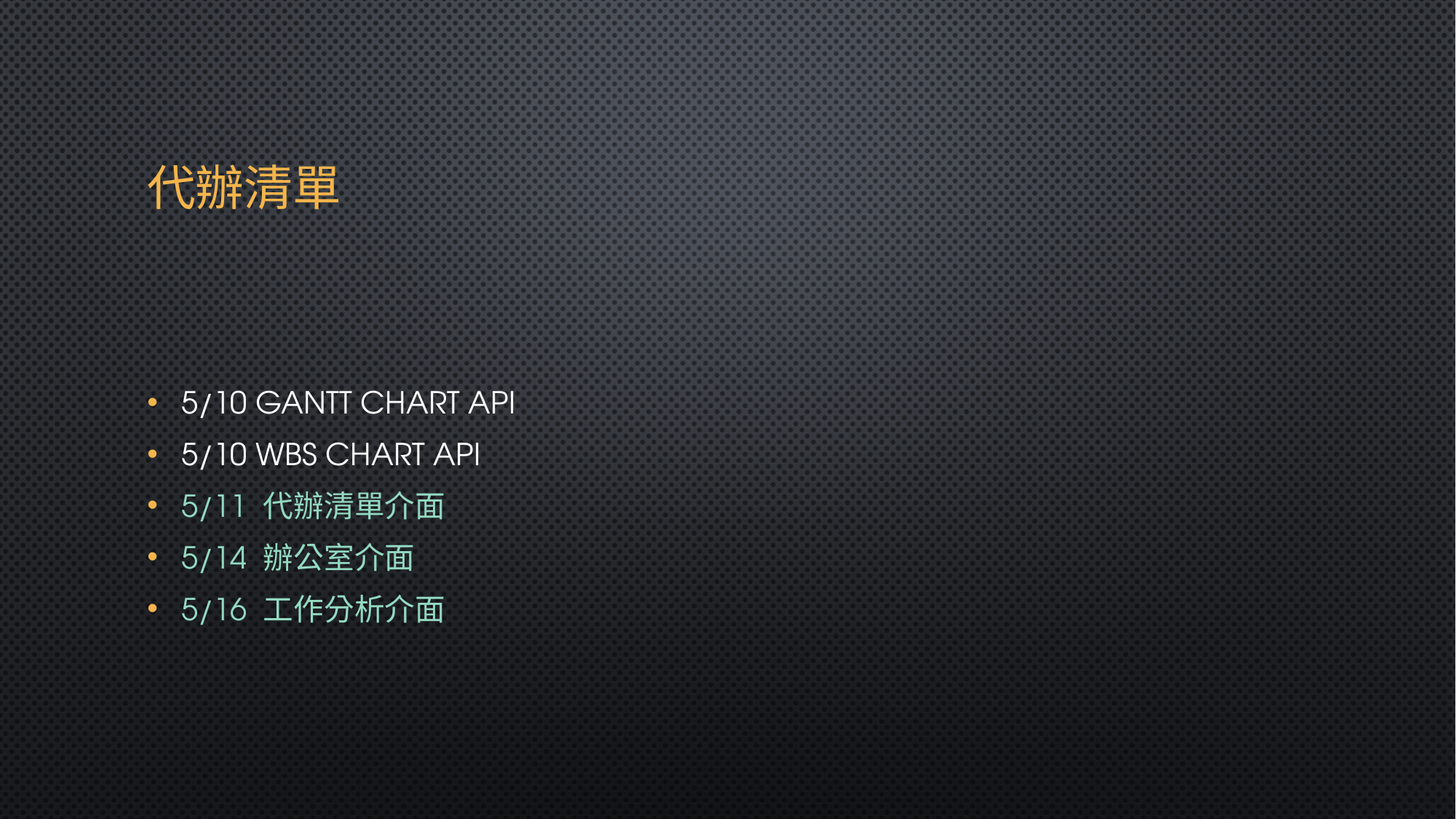

# 代辦清單
5/10 GANTT CHART API
5/10 WBS CHART API
5/11 代辦清單介面
5/14 辦公室介面
5/16 工作分析介面